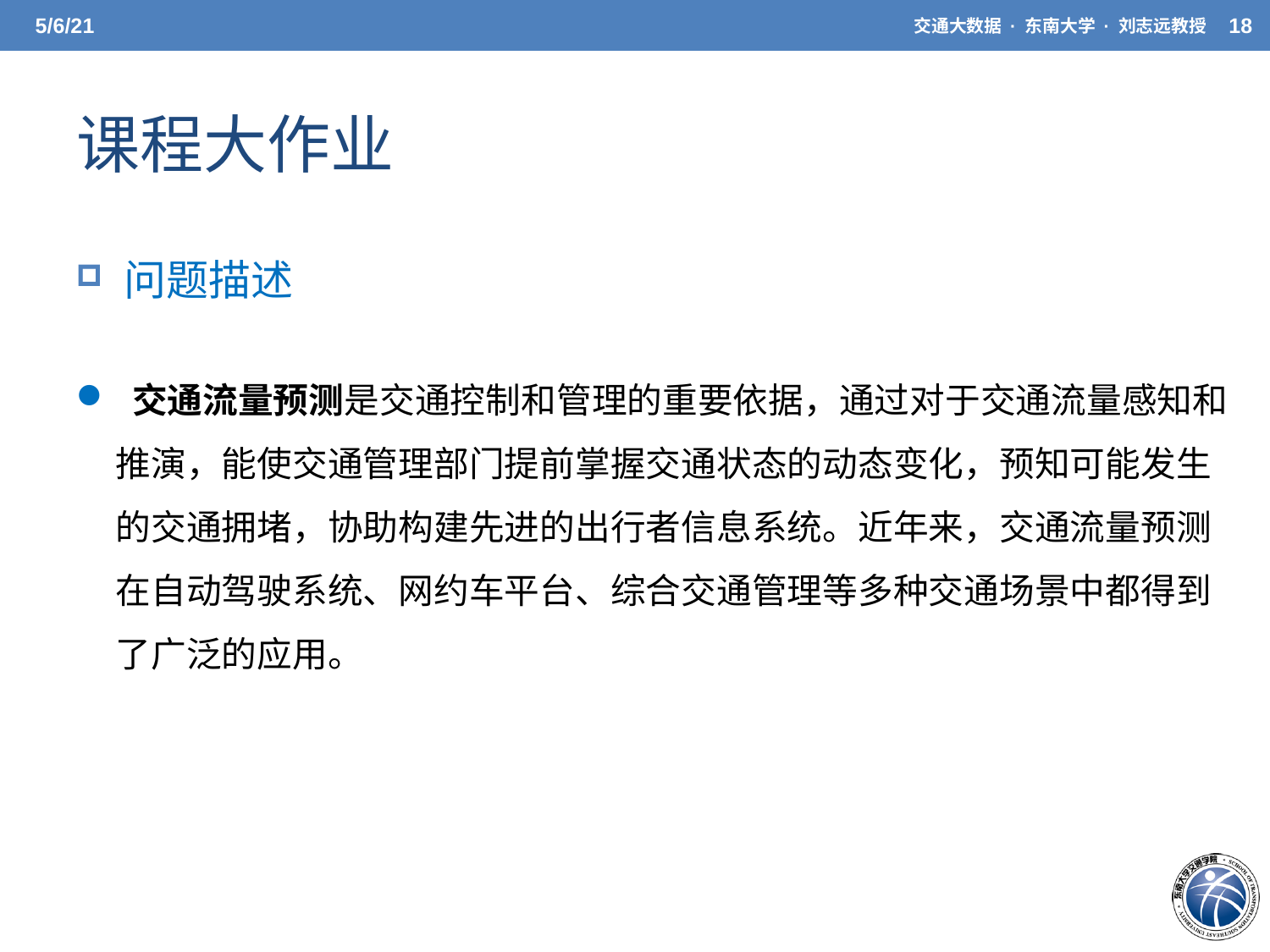

5/6/21
交通大数据 · 东南大学 · 刘志远教授
18
# 课程大作业
问题描述

 交通流量预测是交通控制和管理的重要依据，通过对于交通流量感知和推演，能使交通管理部门提前掌握交通状态的动态变化，预知可能发生的交通拥堵，协助构建先进的出行者信息系统。近年来，交通流量预测在自动驾驶系统、网约车平台、综合交通管理等多种交通场景中都得到了广泛的应用。